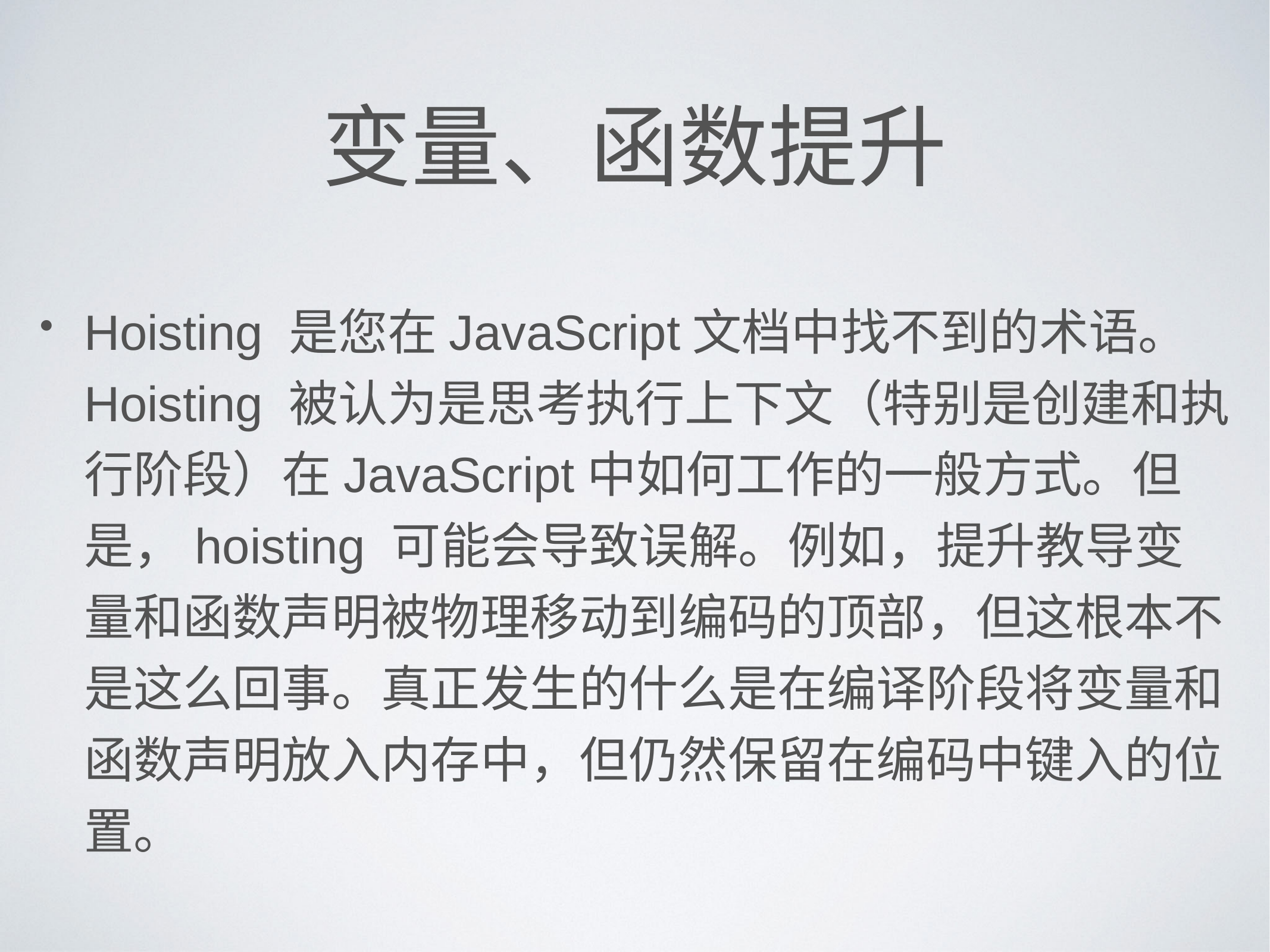

# 变量、函数提升
Hoisting 是您在JavaScript文档中找不到的术语。Hoisting 被认为是思考执行上下文（特别是创建和执行阶段）在JavaScript中如何工作的一般方式。但是，hoisting 可能会导致误解。例如，提升教导变量和函数声明被物理移动到编码的顶部，但这根本不是这么回事。真正发生的什么是在编译阶段将变量和函数声明放入内存中，但仍然保留在编码中键入的位置。